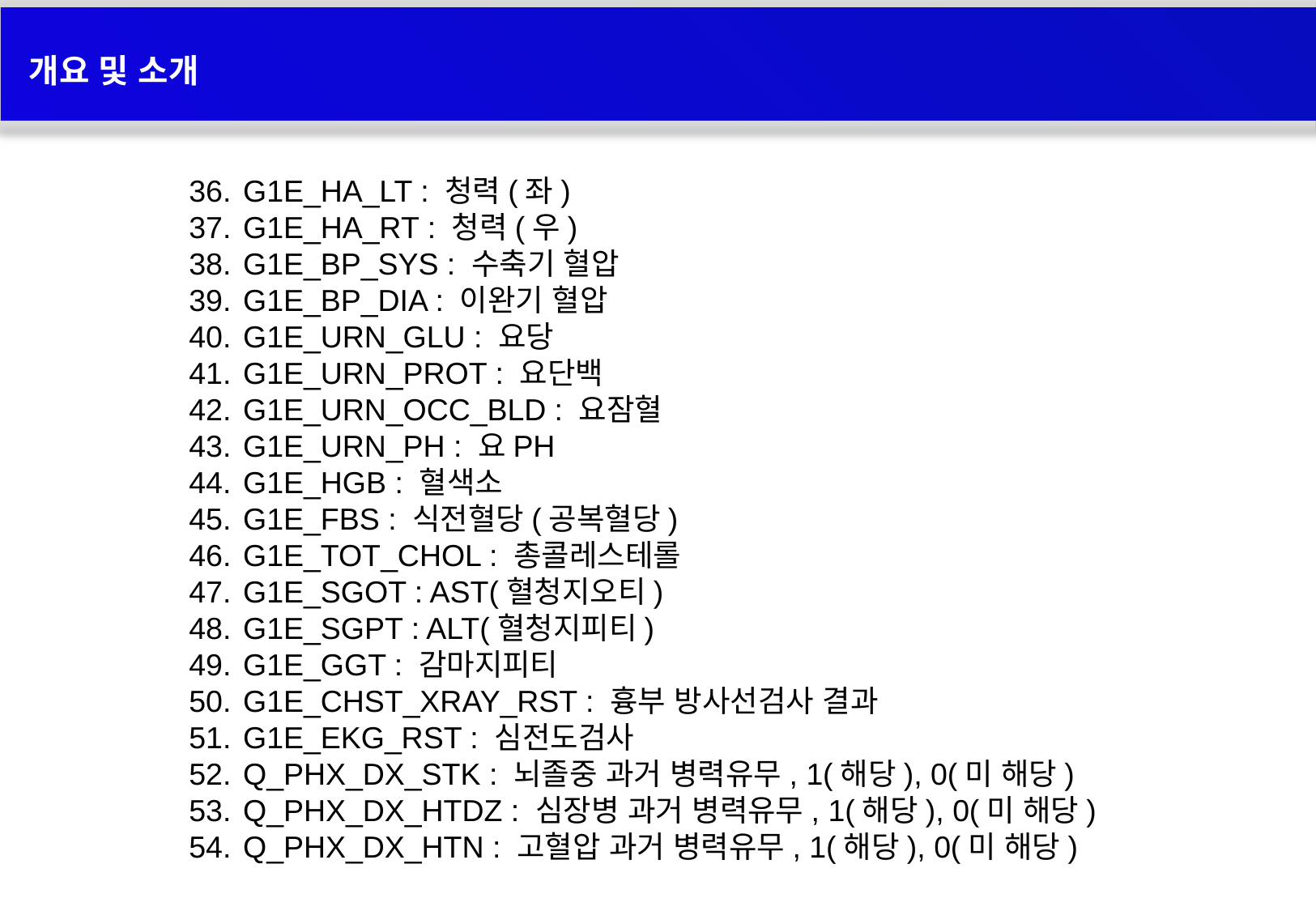

개요 및 소개
 G1E_HA_LT : 청력(좌)
 G1E_HA_RT : 청력(우)
 G1E_BP_SYS : 수축기 혈압
 G1E_BP_DIA : 이완기 혈압
 G1E_URN_GLU : 요당
 G1E_URN_PROT : 요단백
 G1E_URN_OCC_BLD : 요잠혈
 G1E_URN_PH : 요PH
 G1E_HGB : 혈색소
 G1E_FBS : 식전혈당(공복혈당)
 G1E_TOT_CHOL : 총콜레스테롤
 G1E_SGOT : AST(혈청지오티)
 G1E_SGPT : ALT(혈청지피티)
 G1E_GGT : 감마지피티
 G1E_CHST_XRAY_RST : 흉부 방사선검사 결과
 G1E_EKG_RST : 심전도검사
 Q_PHX_DX_STK : 뇌졸중 과거 병력유무, 1(해당), 0(미 해당)
 Q_PHX_DX_HTDZ : 심장병 과거 병력유무, 1(해당), 0(미 해당)
 Q_PHX_DX_HTN : 고혈압 과거 병력유무, 1(해당), 0(미 해당)